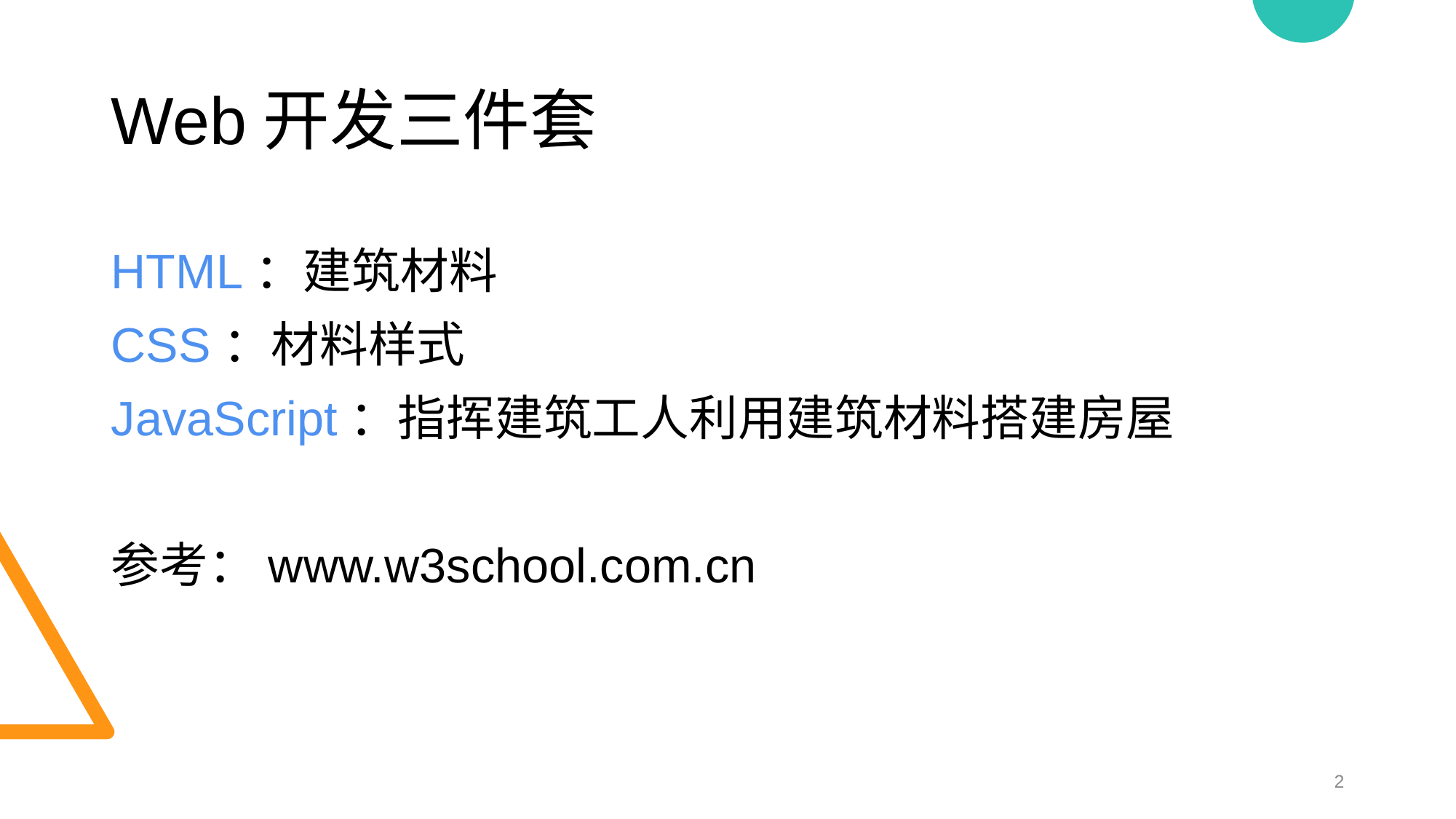

# Web开发三件套
HTML：建筑材料
CSS：材料样式
JavaScript：指挥建筑工人利用建筑材料搭建房屋

参考：www.w3school.com.cn
2